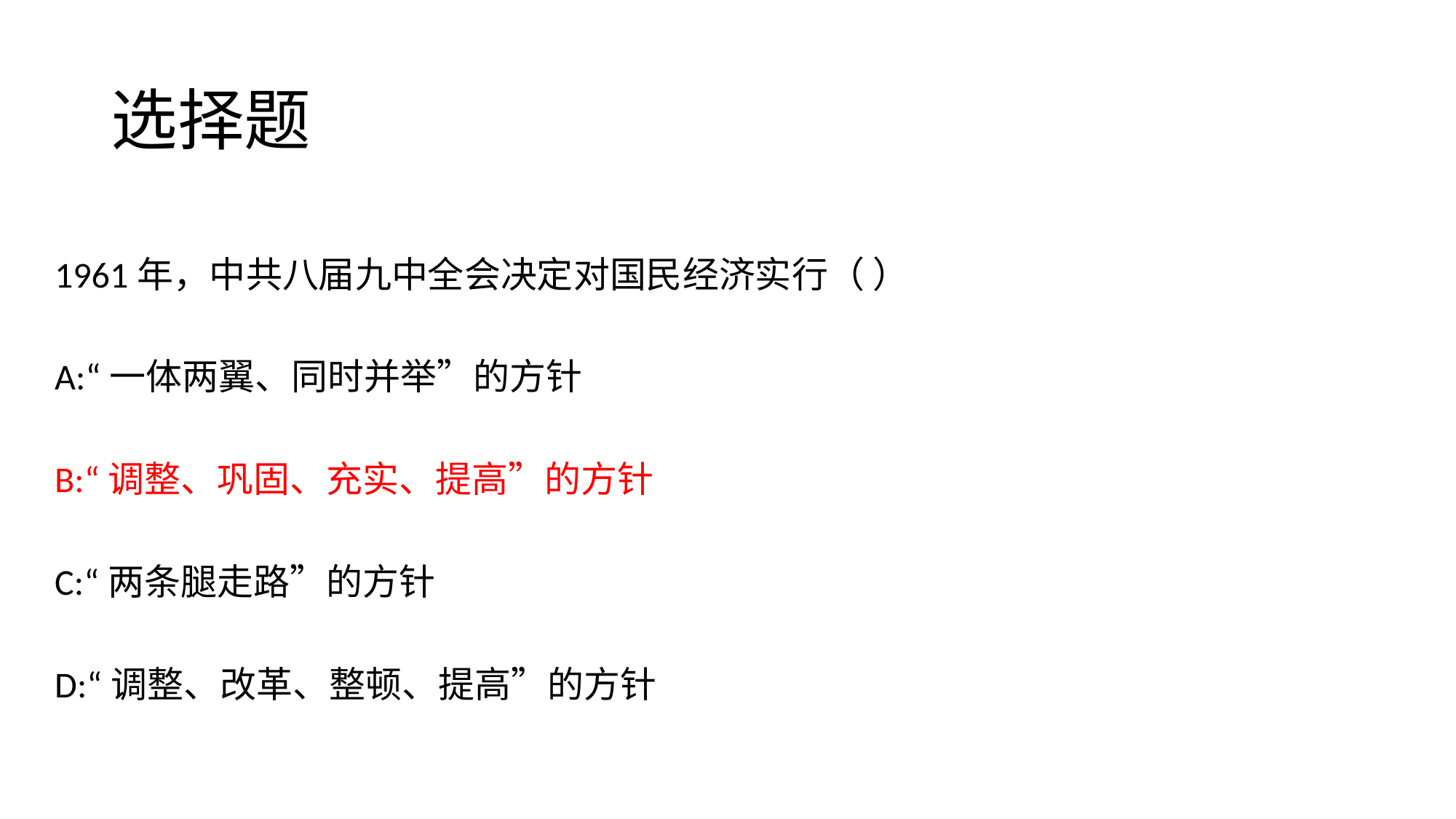

# 选择题
1961年，中共八届九中全会决定对国民经济实行（ ）
A:“一体两翼、同时并举”的方针
B:“调整、巩固、充实、提高”的方针
C:“两条腿走路”的方针
D:“调整、改革、整顿、提高”的方针